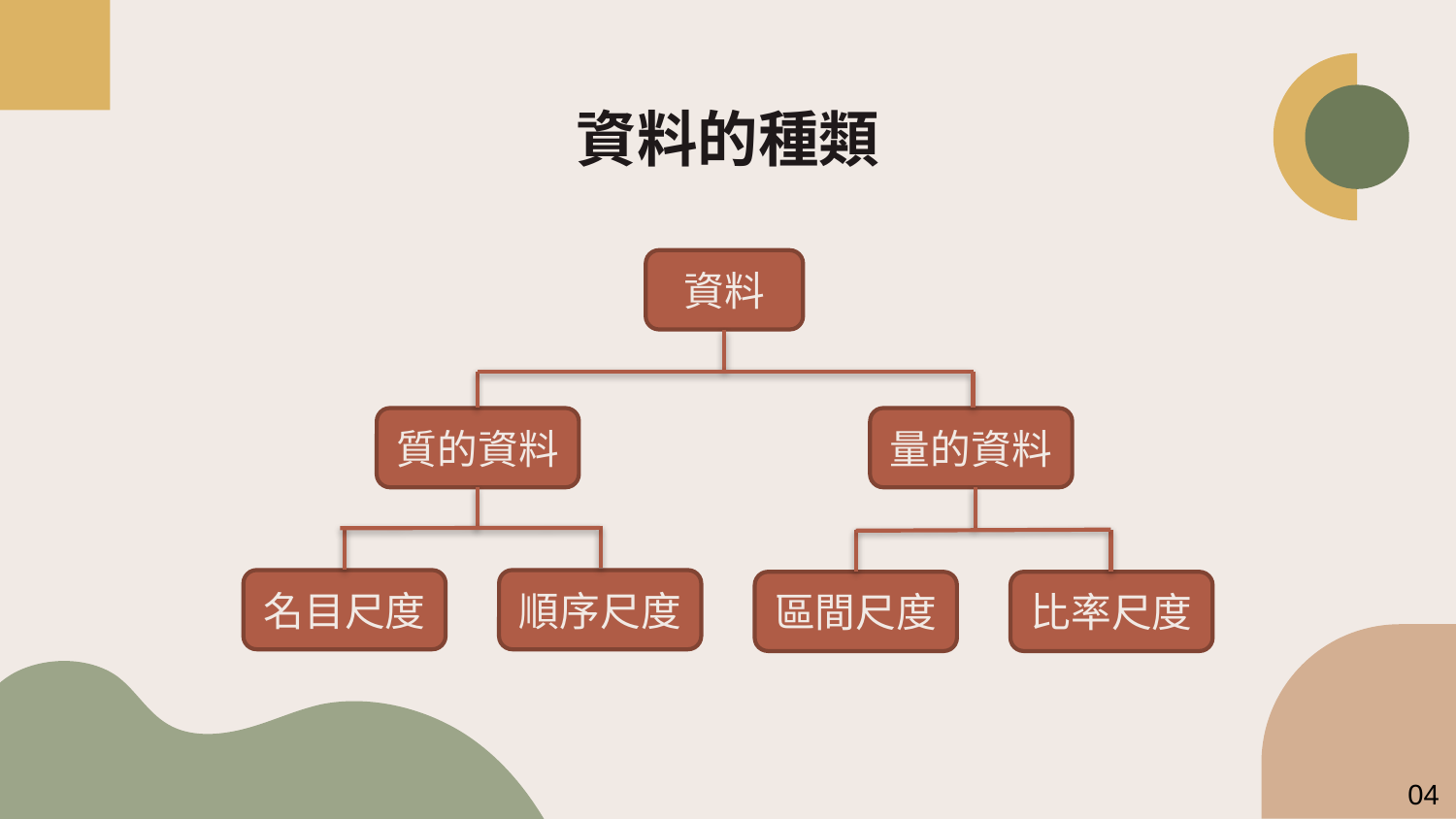

# 資料的種類
資料
質的資料
量的資料
名目尺度
順序尺度
區間尺度
比率尺度
04